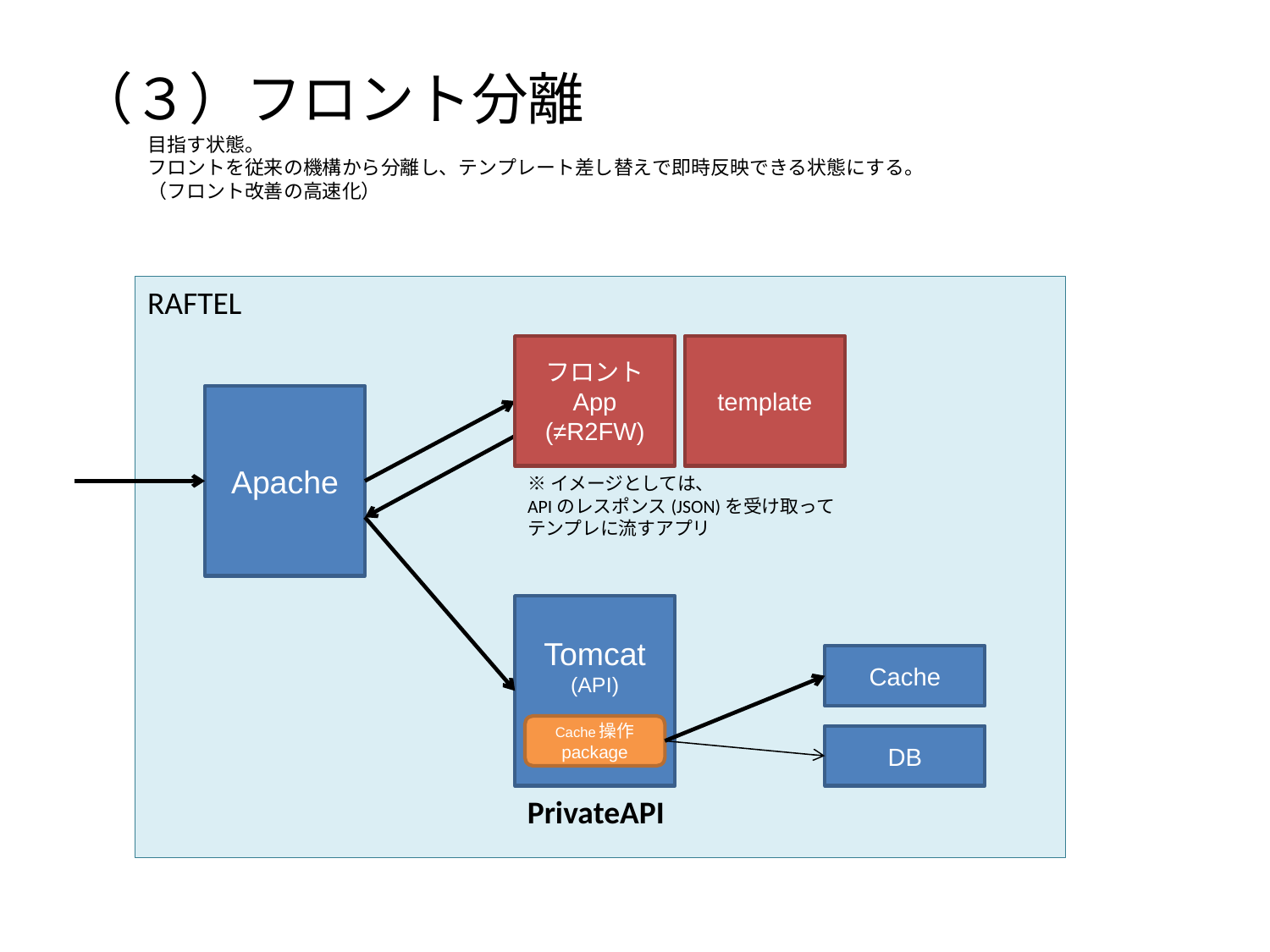

# （３）フロント分離
目指す状態。
フロントを従来の機構から分離し、テンプレート差し替えで即時反映できる状態にする。
（フロント改善の高速化）
RAFTEL
フロント
App
(≠R2FW)
template
Apache
※イメージとしては、
APIのレスポンス(JSON)を受け取って
テンプレに流すアプリ
Tomcat
(API)

Cache
Cache操作
package
DB
PrivateAPI